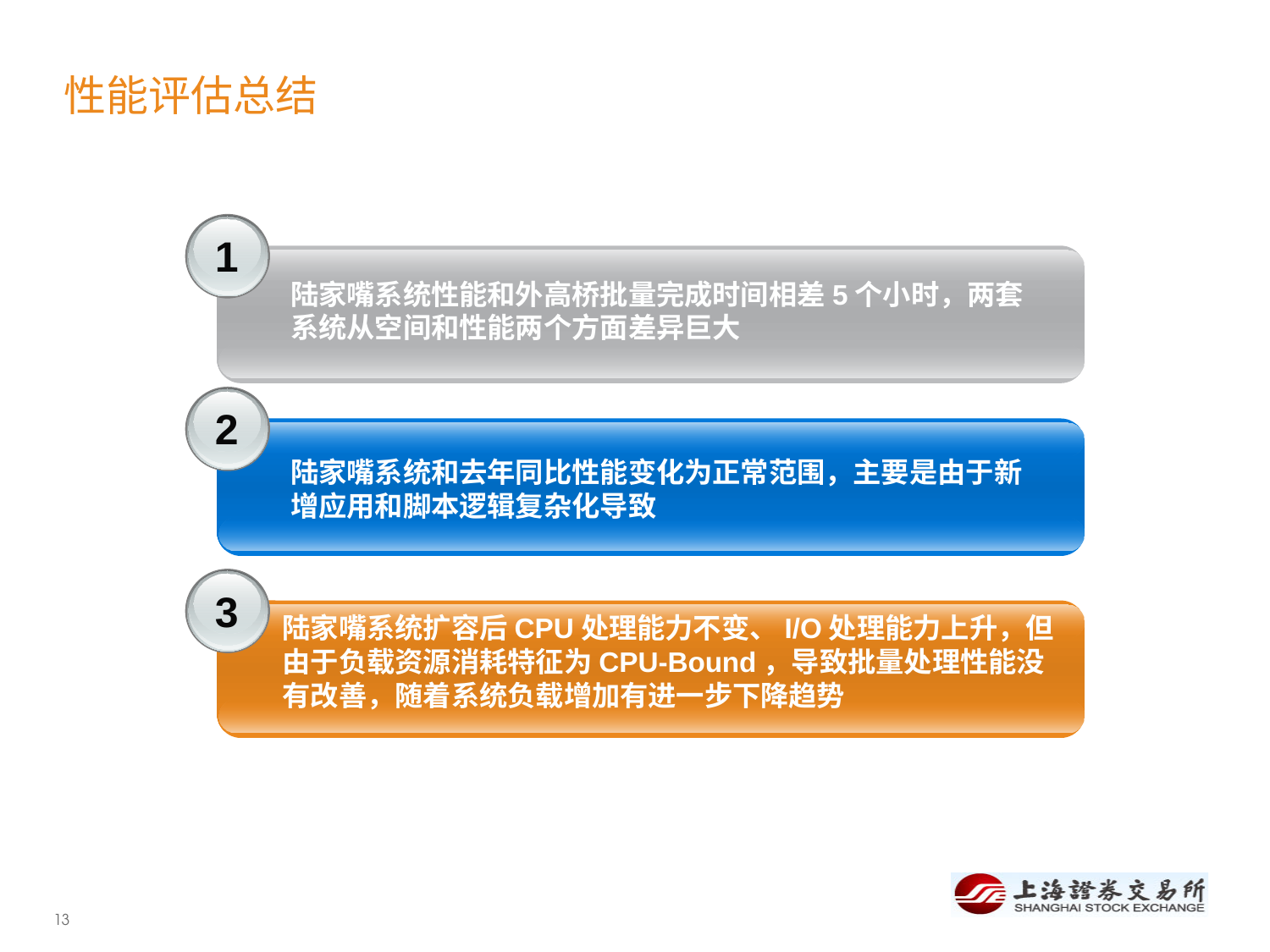

# 性能评估总结

1

陆家嘴系统性能和外高桥批量完成时间相差5个小时，两套系统从空间和性能两个方面差异巨大

2

陆家嘴系统和去年同比性能变化为正常范围，主要是由于新增应用和脚本逻辑复杂化导致

3

陆家嘴系统扩容后CPU处理能力不变、I/O处理能力上升，但由于负载资源消耗特征为CPU-Bound，导致批量处理性能没有改善，随着系统负载增加有进一步下降趋势